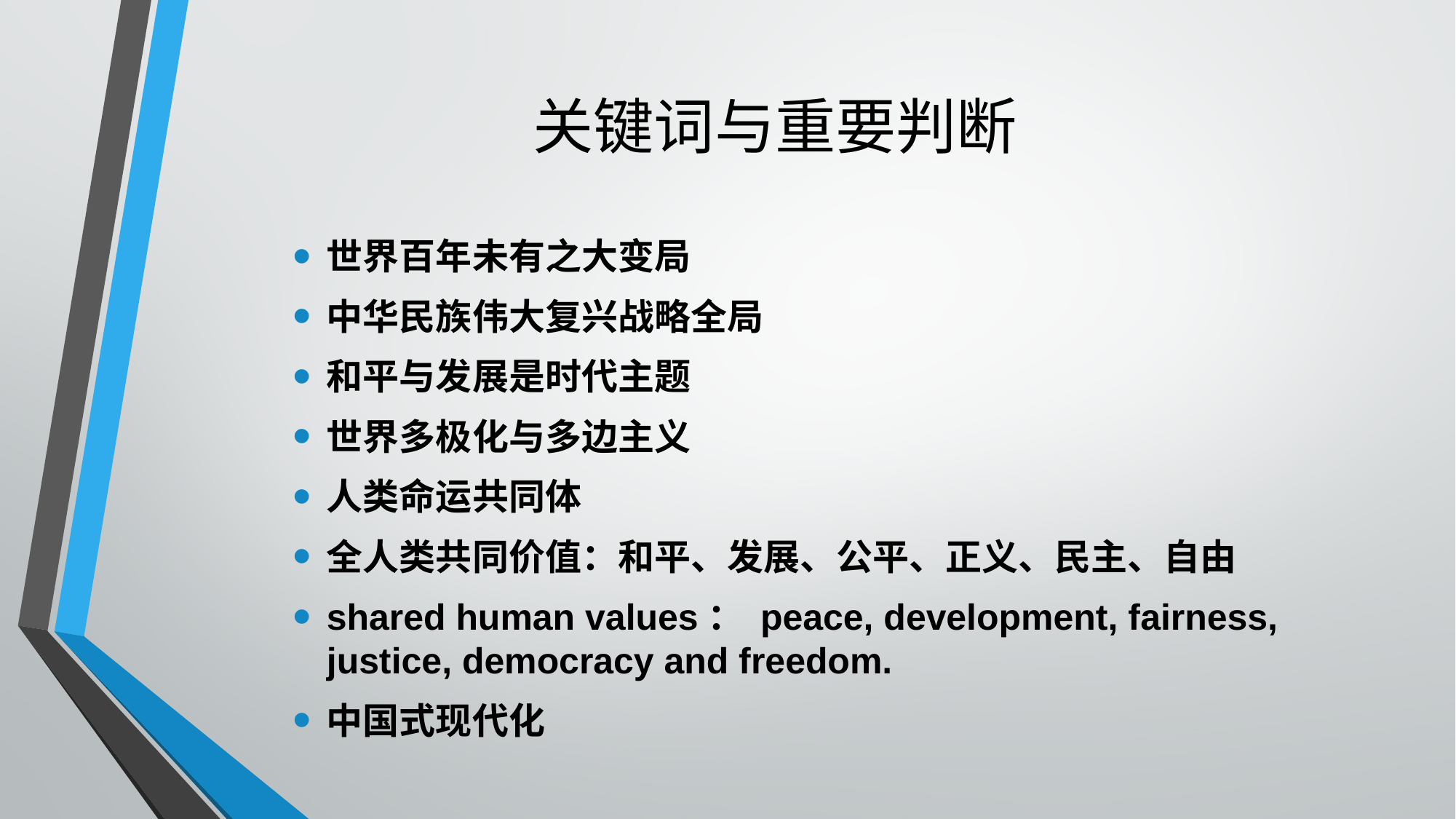

# 关键词与重要判断

世界百年未有之大变局
中华民族伟大复兴战略全局
和平与发展是时代主题
世界多极化与多边主义
人类命运共同体
全人类共同价值：和平、发展、公平、正义、民主、自由
shared human values： peace, development, fairness, justice, democracy and freedom.
中国式现代化